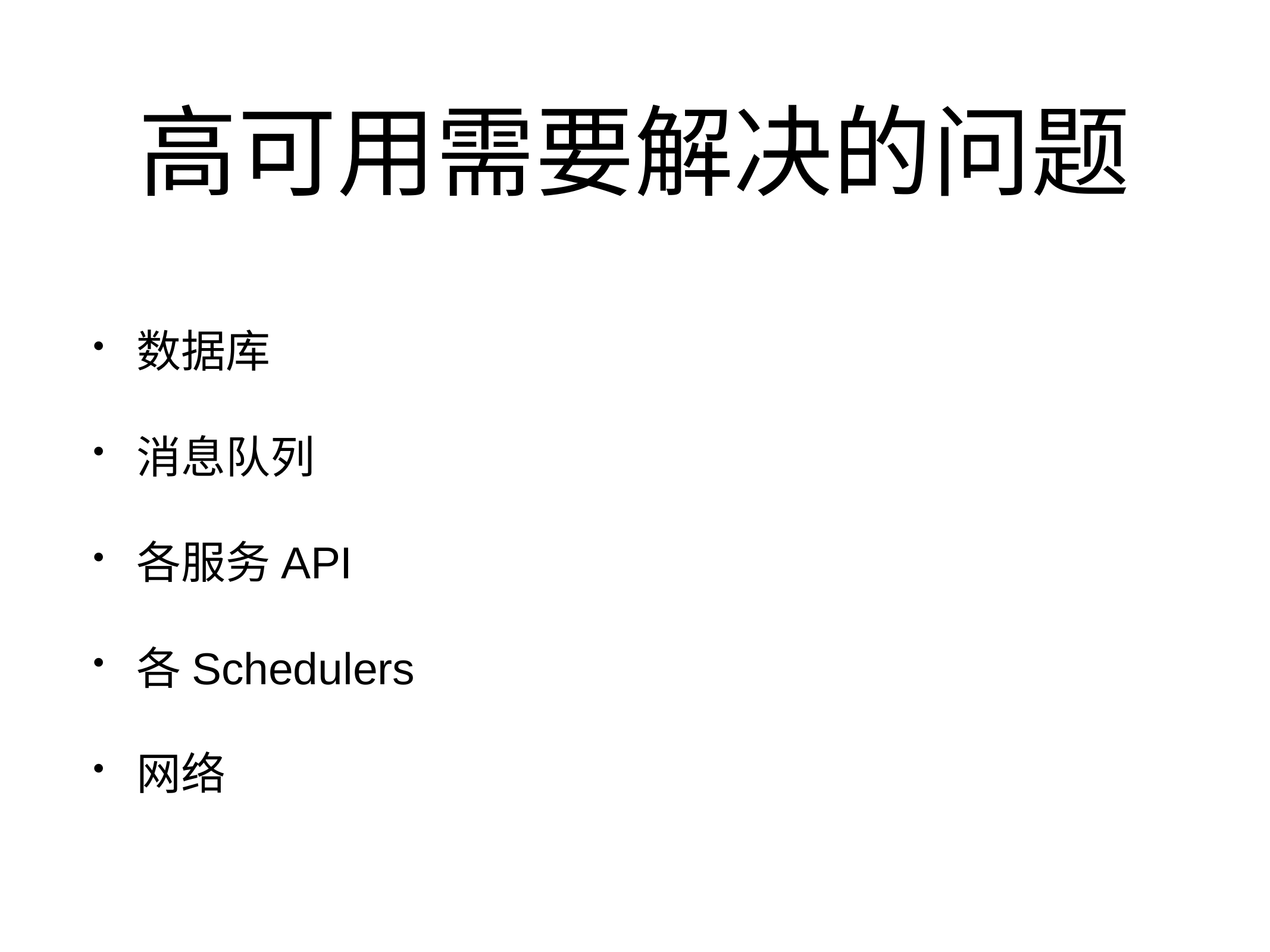

# 高可用需要解决的问题
数据库
消息队列
各服务API
各Schedulers
网络